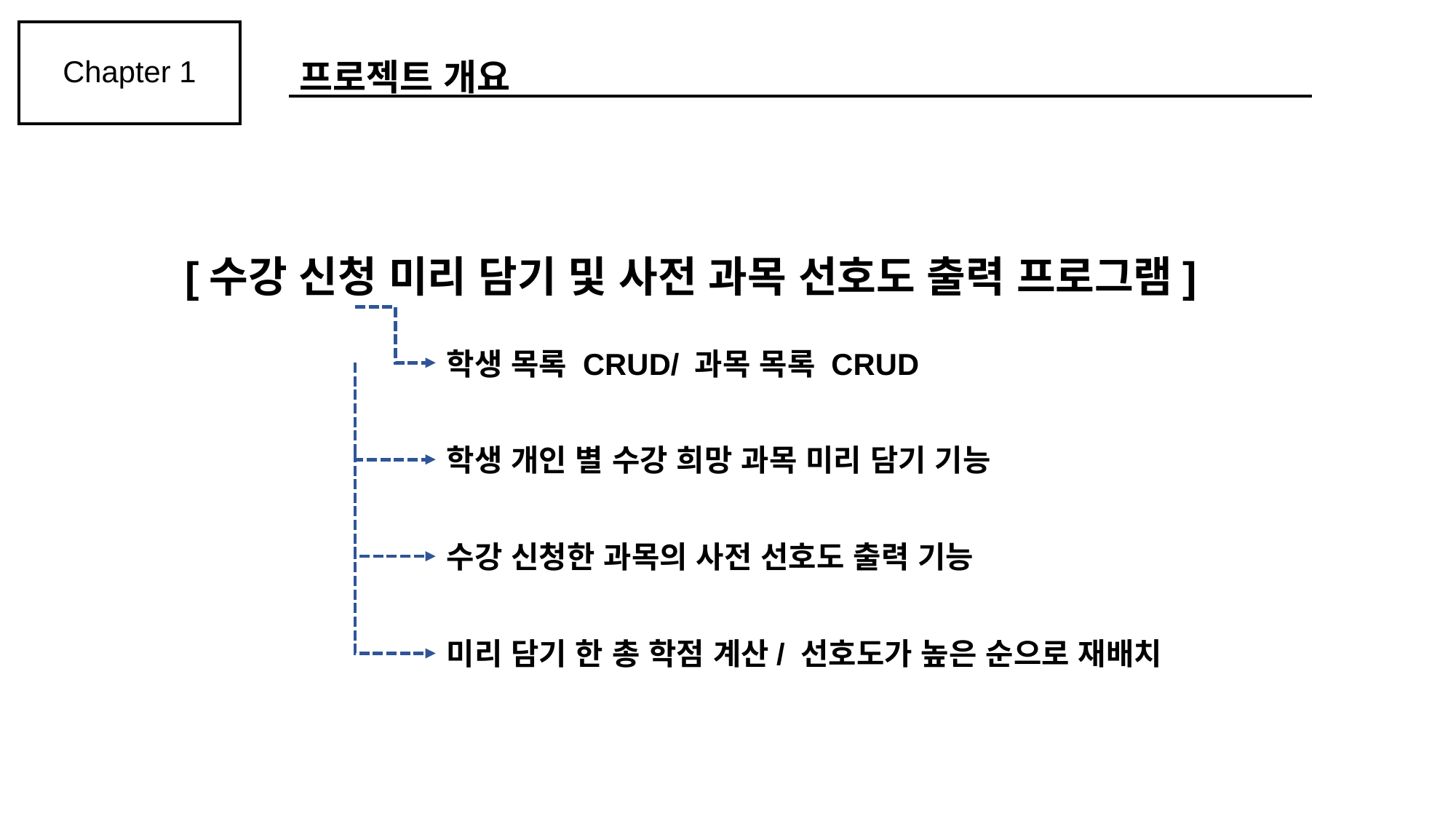

Chapter 1
프로젝트 개요
[수강 신청 미리 담기 및 사전 과목 선호도 출력 프로그램]
학생 목록 CRUD/ 과목 목록 CRUD
학생 개인 별 수강 희망 과목 미리 담기 기능
수강 신청한 과목의 사전 선호도 출력 기능
미리 담기 한 총 학점 계산/ 선호도가 높은 순으로 재배치